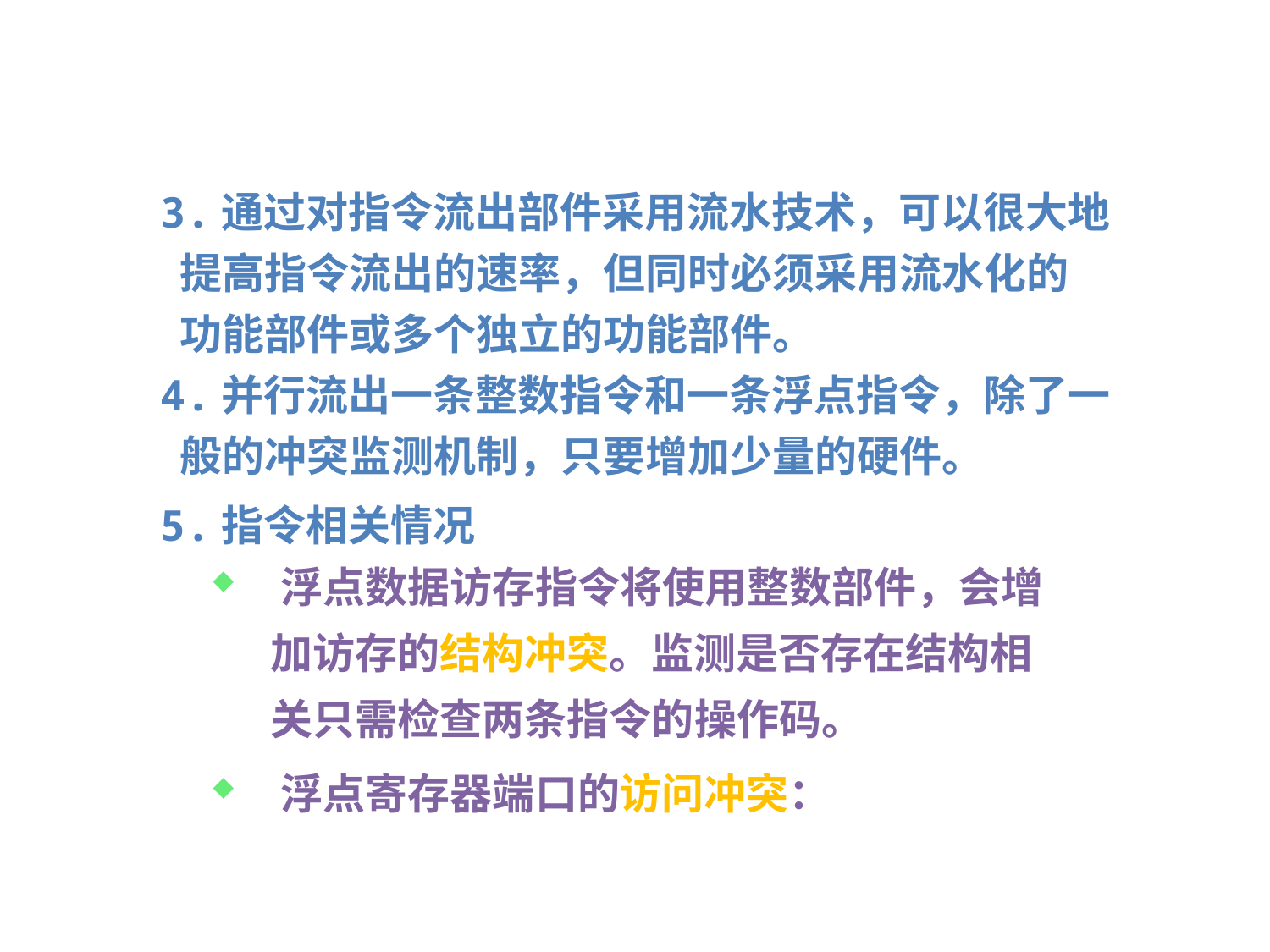

3.通过对指令流出部件采用流水技术，可以很大地
  提高指令流出的速率，但同时必须采用流水化的
  功能部件或多个独立的功能部件。
4.并行流出一条整数指令和一条浮点指令，除了一
  般的冲突监测机制，只要增加少量的硬件。
5.指令相关情况
 浮点数据访存指令将使用整数部件，会增
 加访存的结构冲突。监测是否存在结构相
 关只需检查两条指令的操作码。
 浮点寄存器端口的访问冲突：